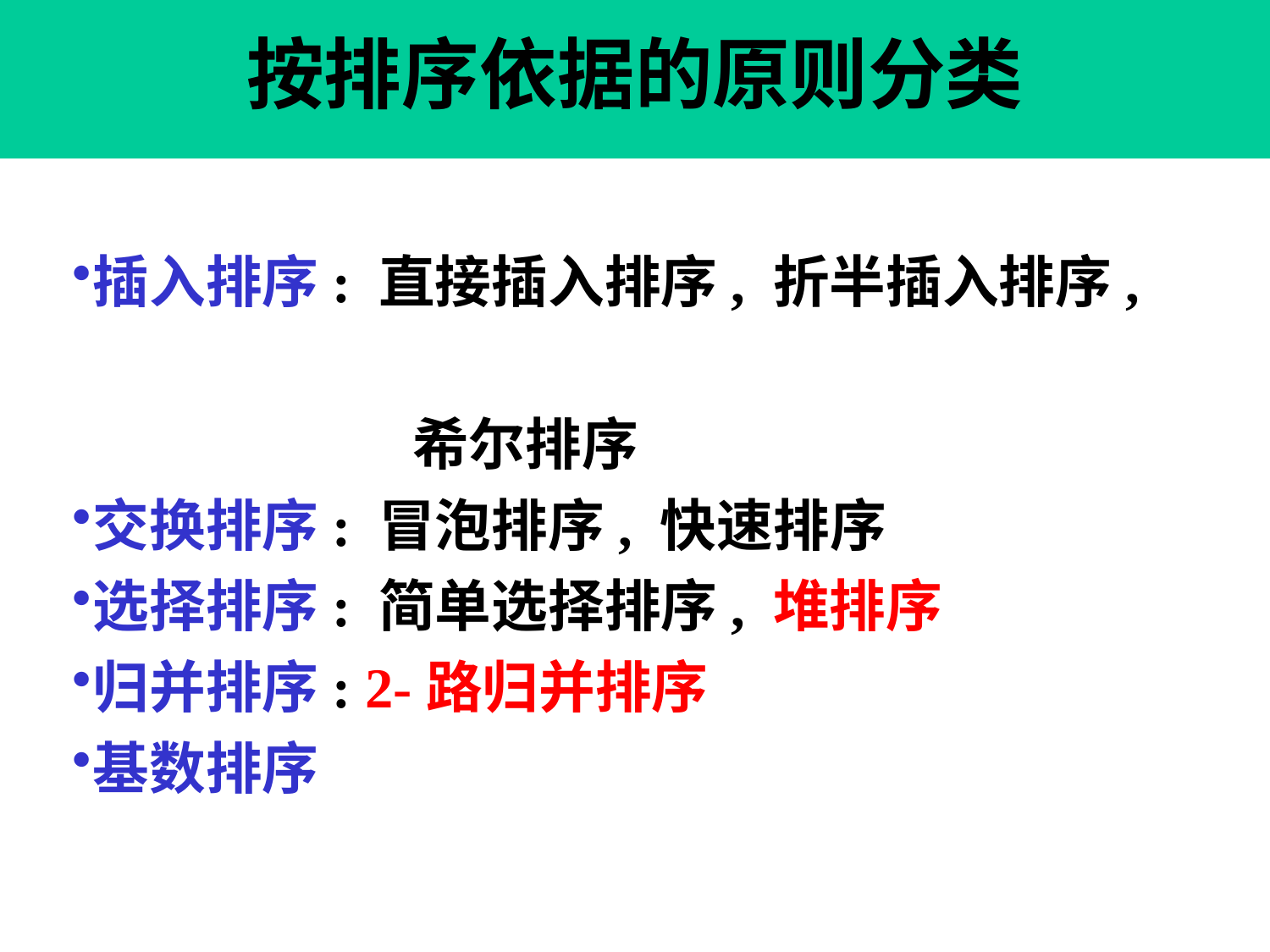

第 27 页
# 按排序依据的原则分类
插入排序: 直接插入排序, 折半插入排序,
                       希尔排序
交换排序: 冒泡排序, 快速排序
选择排序: 简单选择排序, 堆排序
归并排序: 2-路归并排序
基数排序